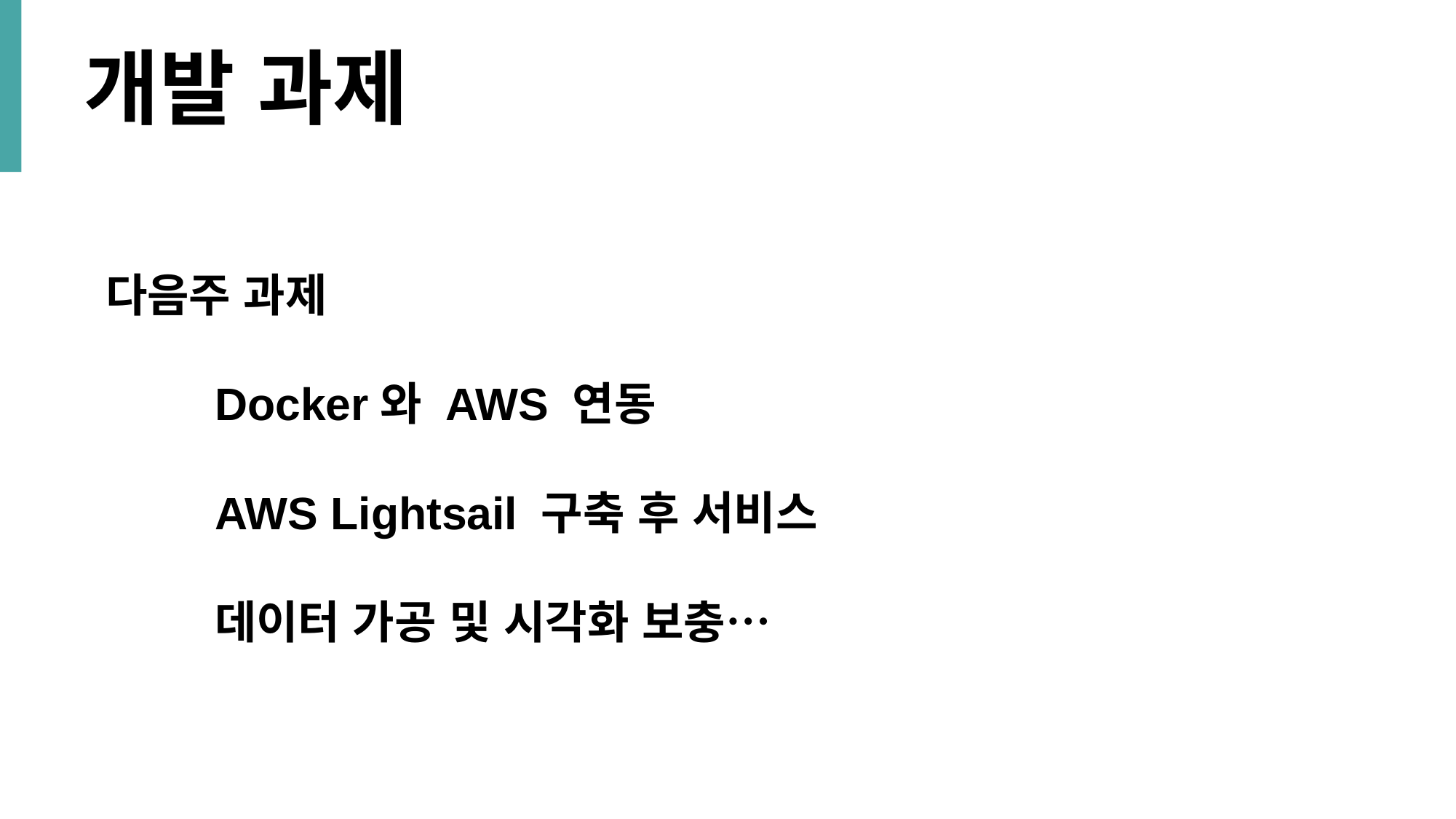

개발 과제
다음주 과제

	Docker와 AWS 연동

	AWS Lightsail 구축 후 서비스

	데이터 가공 및 시각화 보충…